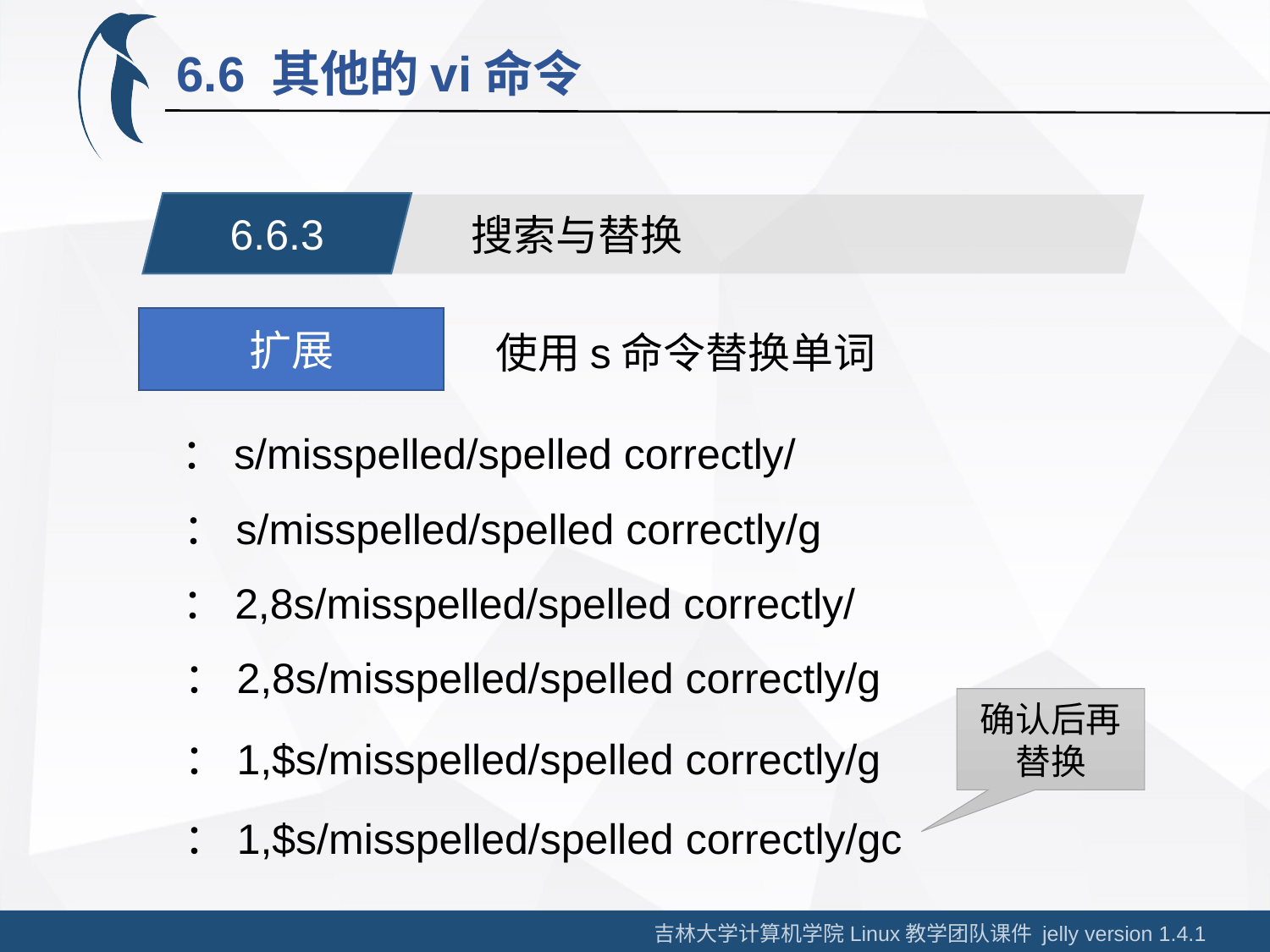

6.6 其他的vi命令
6.6.3
搜索与替换
扩展
使用s命令替换单词
：s/misspelled/spelled correctly/
：s/misspelled/spelled correctly/g
：2,8s/misspelled/spelled correctly/
：2,8s/misspelled/spelled correctly/g
确认后再替换
：1,$s/misspelled/spelled correctly/g
：1,$s/misspelled/spelled correctly/gc